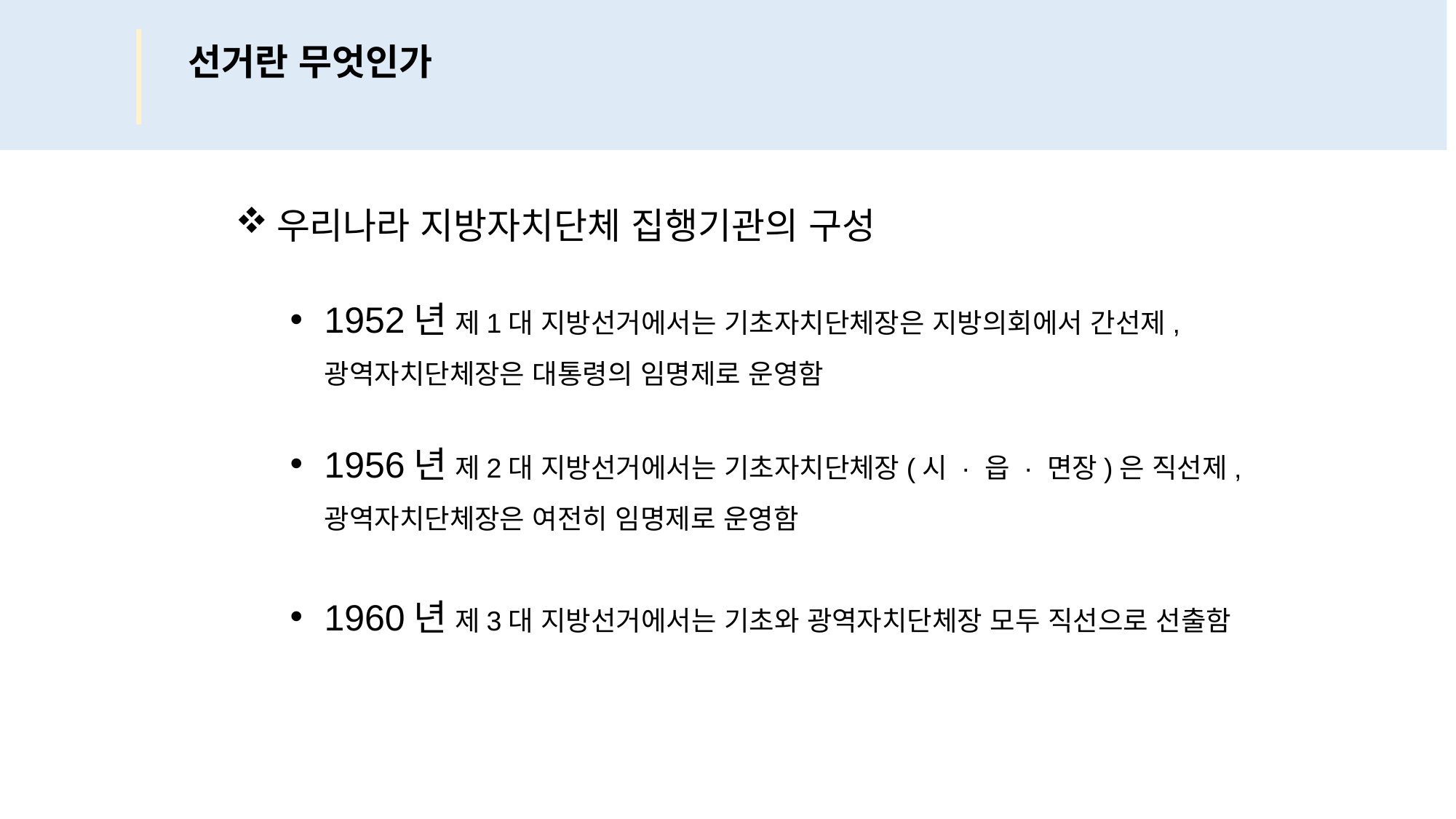

선거란 무엇인가
우리나라 지방자치단체 집행기관의 구성

1952년 제1대 지방선거에서는 기초자치단체장은 지방의회에서 간선제,
광역자치단체장은 대통령의 임명제로 운영함

1956년 제2대 지방선거에서는 기초자치단체장(시 · 읍 · 면장)은 직선제,
광역자치단체장은 여전히 임명제로 운영함

1960년 제3대 지방선거에서는 기초와 광역자치단체장 모두 직선으로 선출함